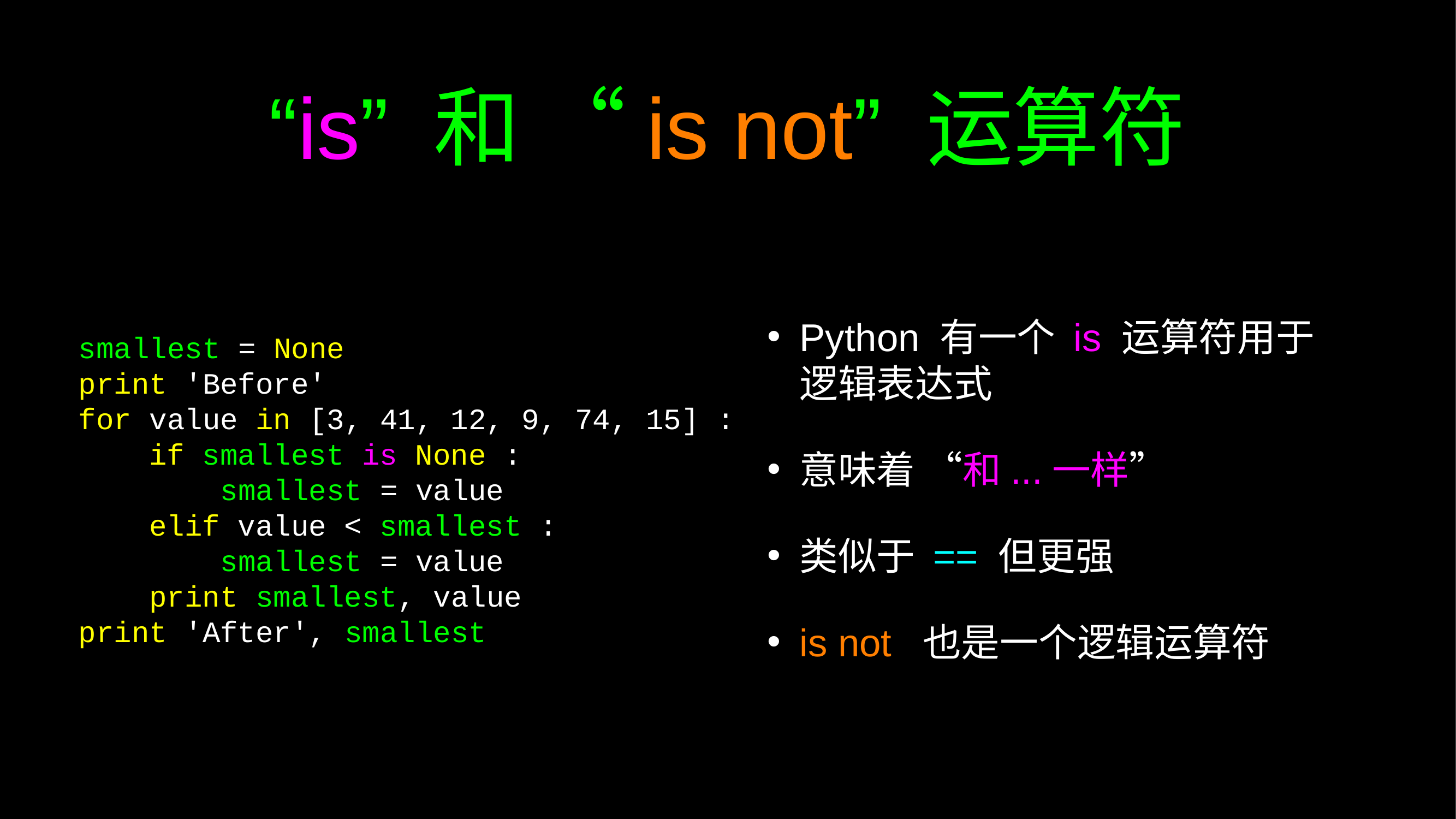

# “is” 和 “is not” 运算符
Python 有一个 is 运算符用于逻辑表达式
意味着 “和...一样”
类似于 == 但更强
is not  也是一个逻辑运算符
smallest = None
print 'Before'
for value in [3, 41, 12, 9, 74, 15] :
    if smallest is None :
        smallest = value
    elif value < smallest :
        smallest = value
    print smallest, value
print 'After', smallest